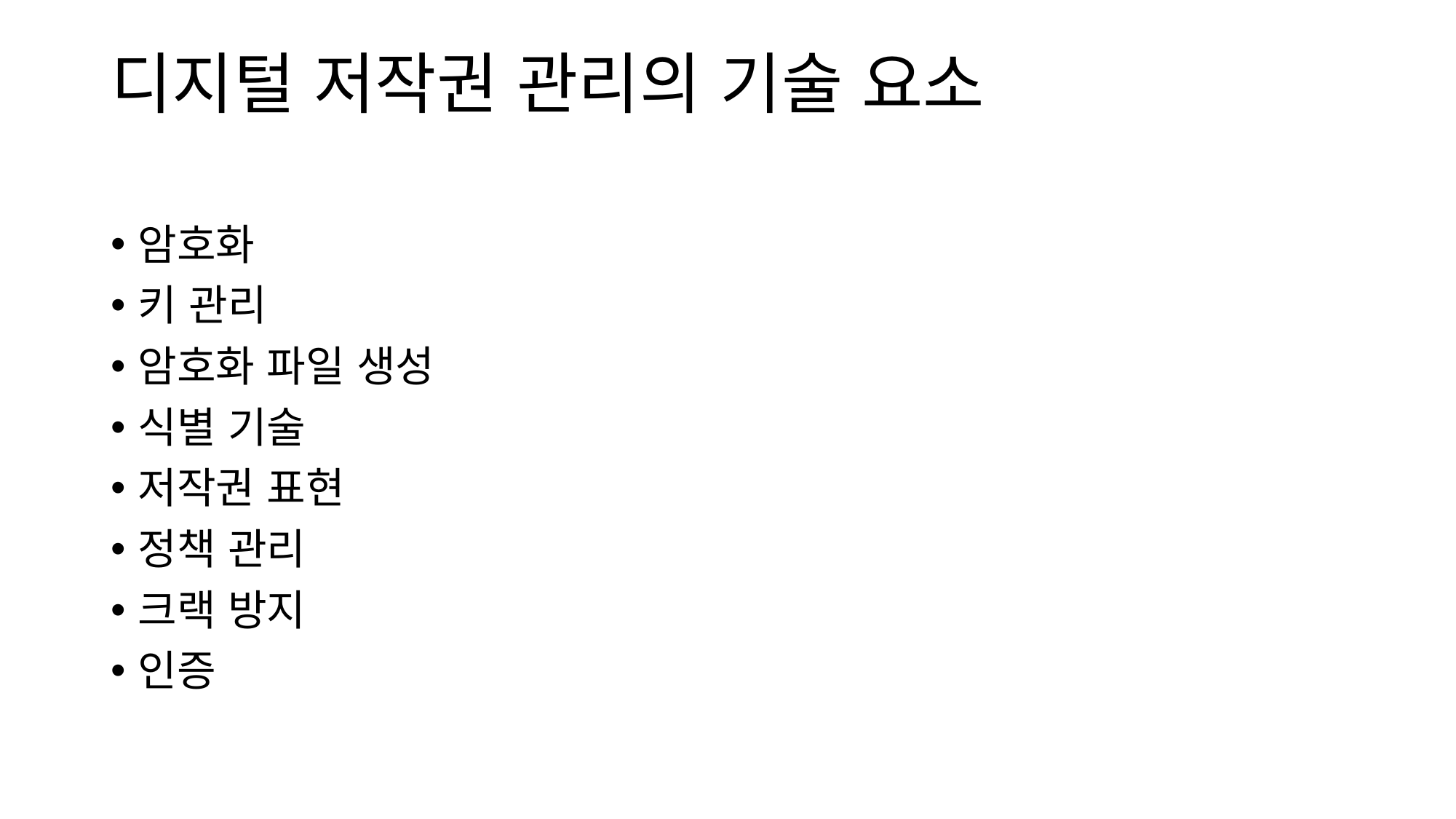

# 디지털 저작권 관리의 기술 요소

암호화
키 관리
암호화 파일 생성
식별 기술
저작권 표현
정책 관리
크랙 방지
인증